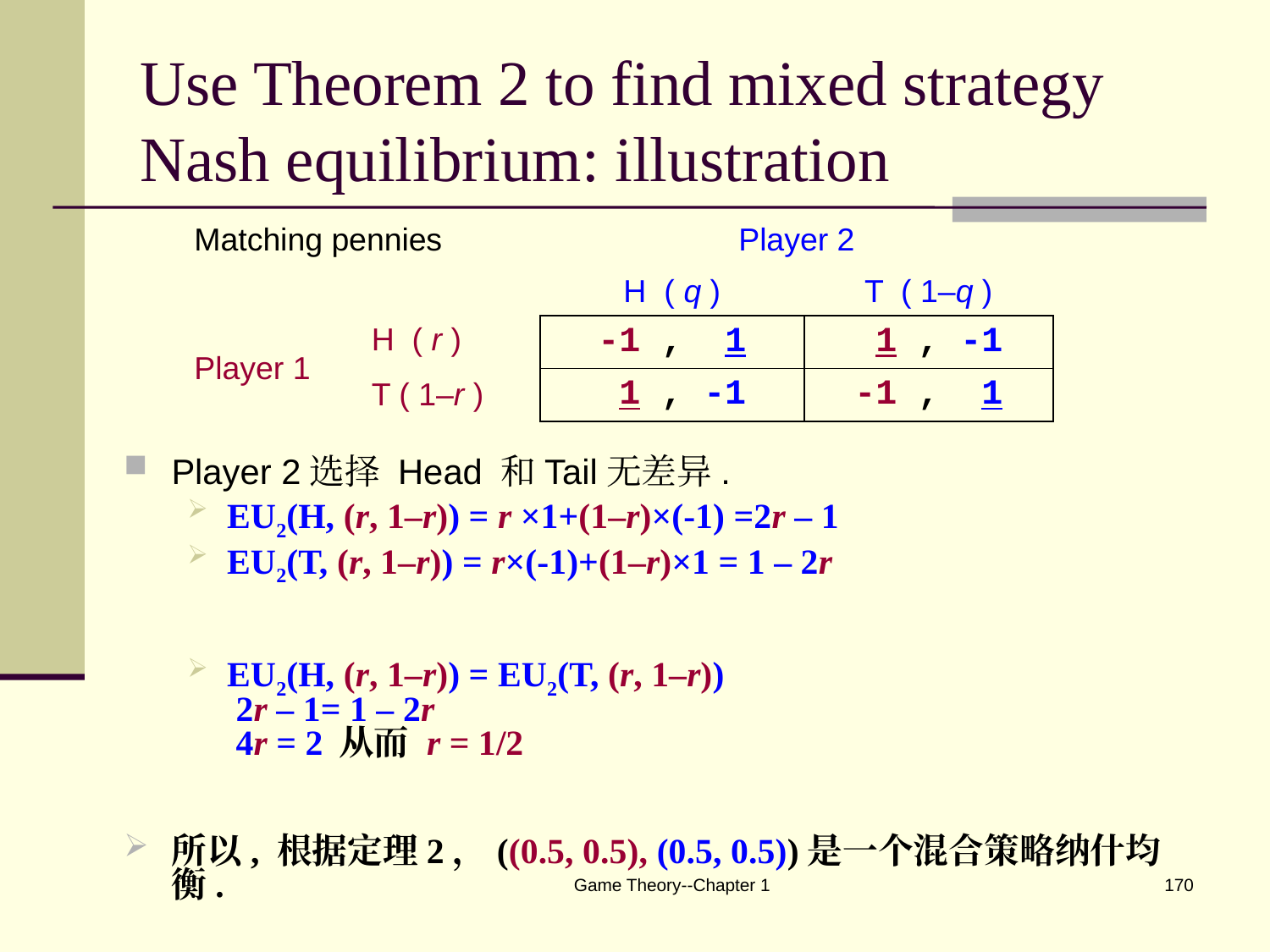

# Use Theorem 2 to find mixed strategy Nash equilibrium: illustration
| Matching pennies |  | Player 2 |  |
| --- | --- | --- | --- |
|  |  | H ( q ) | T ( 1–q ) |
| Player 1 | H ( r ) | -1 , 1 | 1 , -1 |
|  | T ( 1–r ) | 1 , -1 | -1 , 1 |
Player 2选择 Head 和Tail无差异.
EU2(H, (r, 1–r)) = r ×1+(1–r)×(-1) =2r – 1
EU2(T, (r, 1–r)) = r×(-1)+(1–r)×1 = 1 – 2r

EU2(H, (r, 1–r)) = EU2(T, (r, 1–r))
 2r – 1= 1 – 2r
 4r = 2 从而 r = 1/2

所以, 根据定理2，((0.5, 0.5), (0.5, 0.5))是一个混合策略纳什均衡.
Game Theory--Chapter 1
170